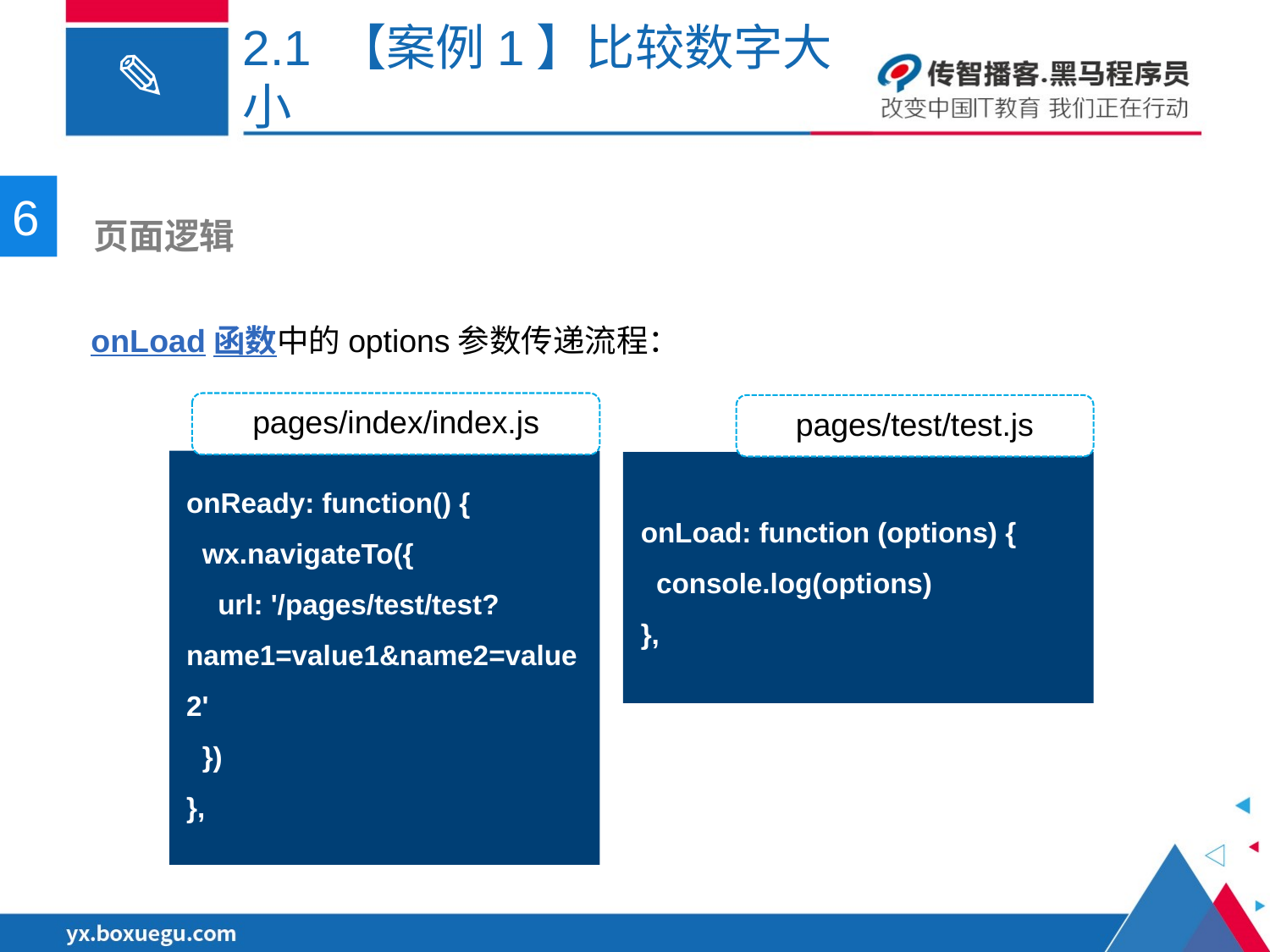

# 2.1 【案例1】比较数字大小

6
  页面逻辑
onLoad函数中的options参数传递流程：
pages/index/index.js
pages/test/test.js

onReady: function() {
  wx.navigateTo({
    url: '/pages/test/test?name1=value1&name2=value2'
  })
},

onLoad: function (options) {
  console.log(options)
},